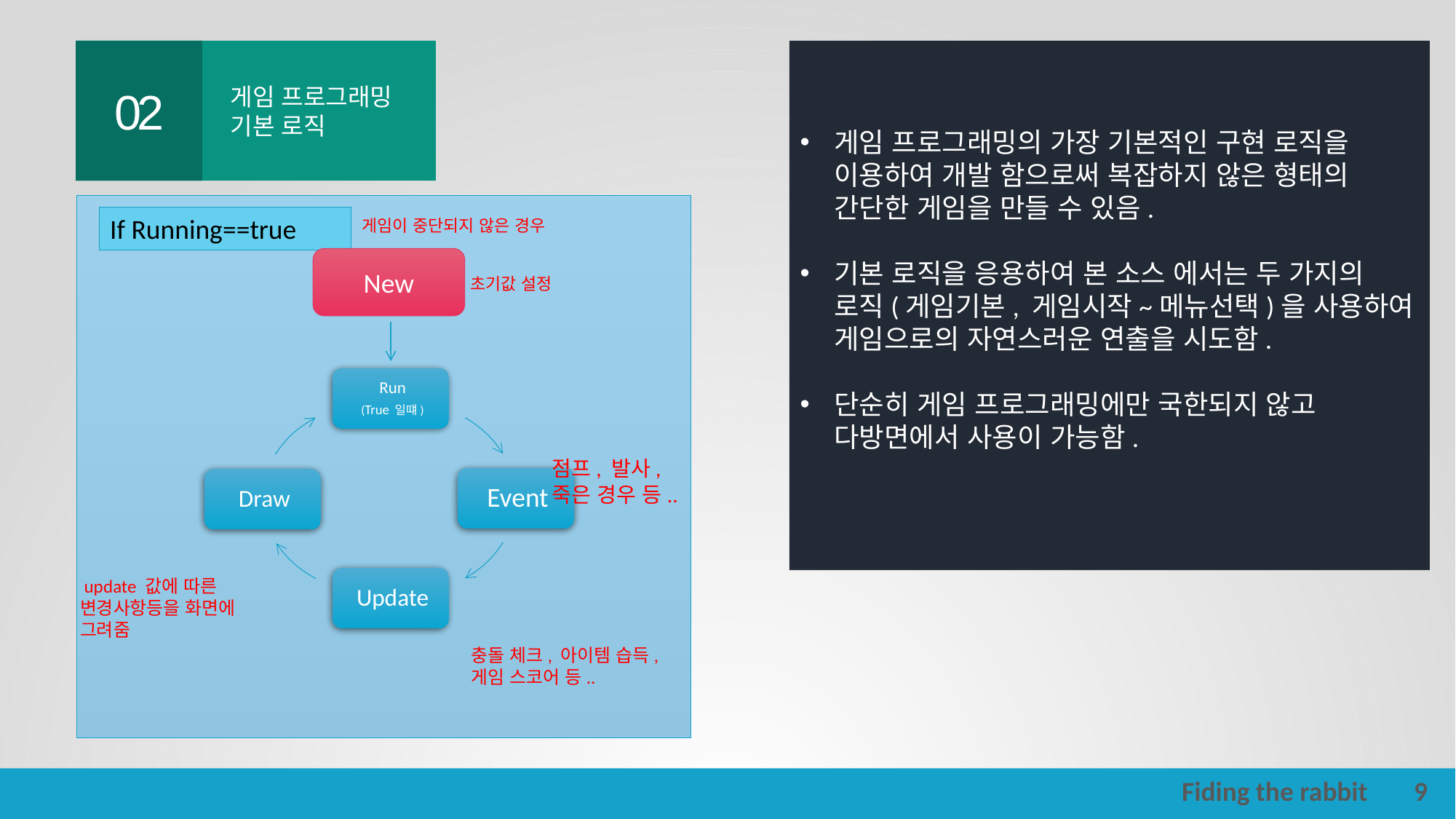

게임 프로그래밍 기본 로직
02

게임 프로그래밍의 가장 기본적인 구현 로직을 이용하여 개발 함으로써 복잡하지 않은 형태의 간단한 게임을 만들 수 있음.

기본 로직을 응용하여 본 소스 에서는 두 가지의 로직(게임기본, 게임시작~메뉴선택)을 사용하여 게임으로의 자연스러운 연출을 시도함.

단순히 게임 프로그래밍에만 국한되지 않고 다방면에서 사용이 가능함.

If Running==true
게임이 중단되지 않은 경우
New
초기값 설정
Run
(True 일떄)
Event
Update
Draw
점프, 발사, 죽은 경우 등..
 update 값에 따른 변경사항등을 화면에 그려줌
충돌 체크, 아이템 습득, 게임 스코어 등..
Fiding the rabbit
9